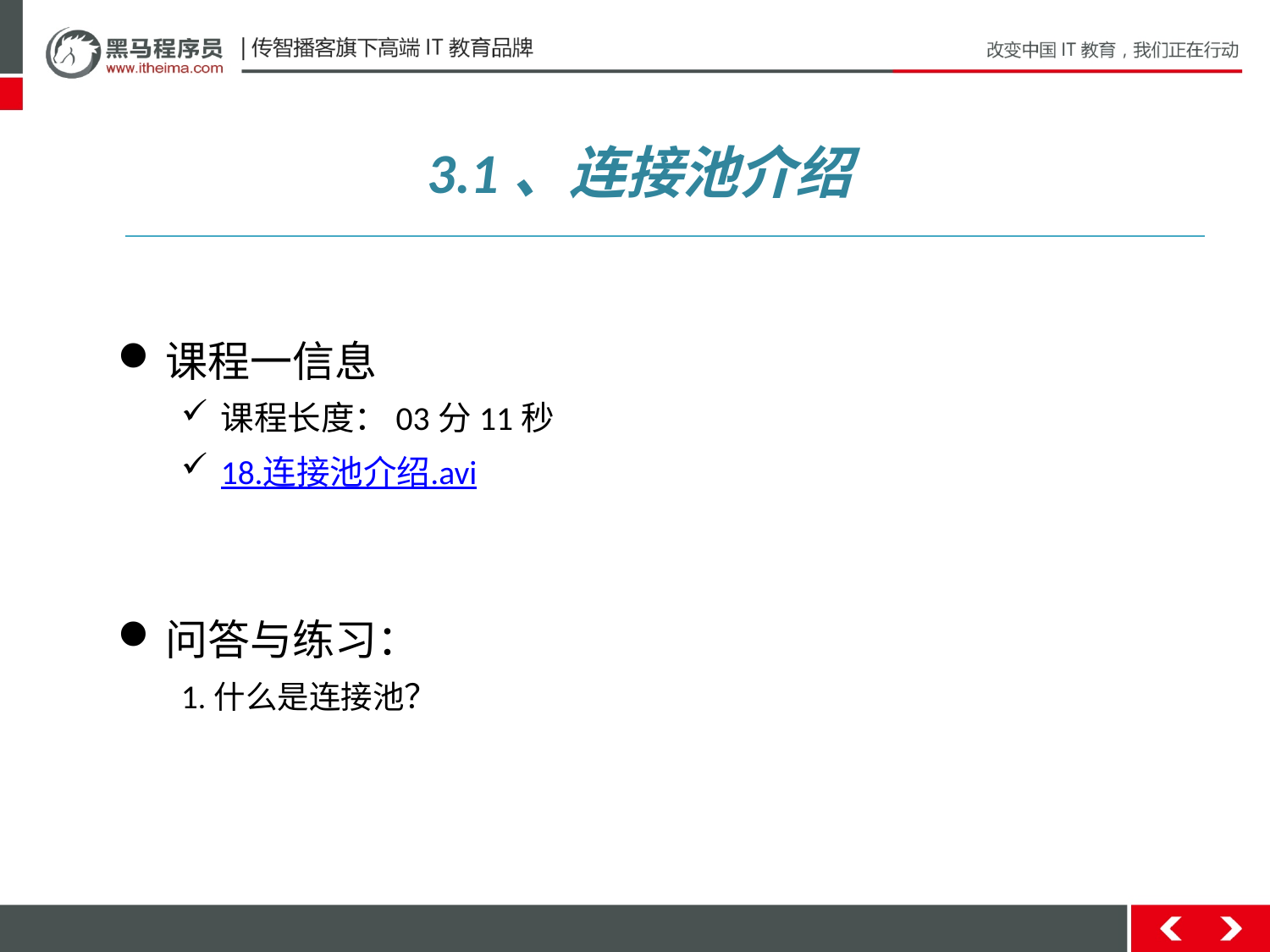

3.1、连接池介绍

课程一信息
课程长度：03分11秒
18.连接池介绍.avi

问答与练习：
1.什么是连接池？